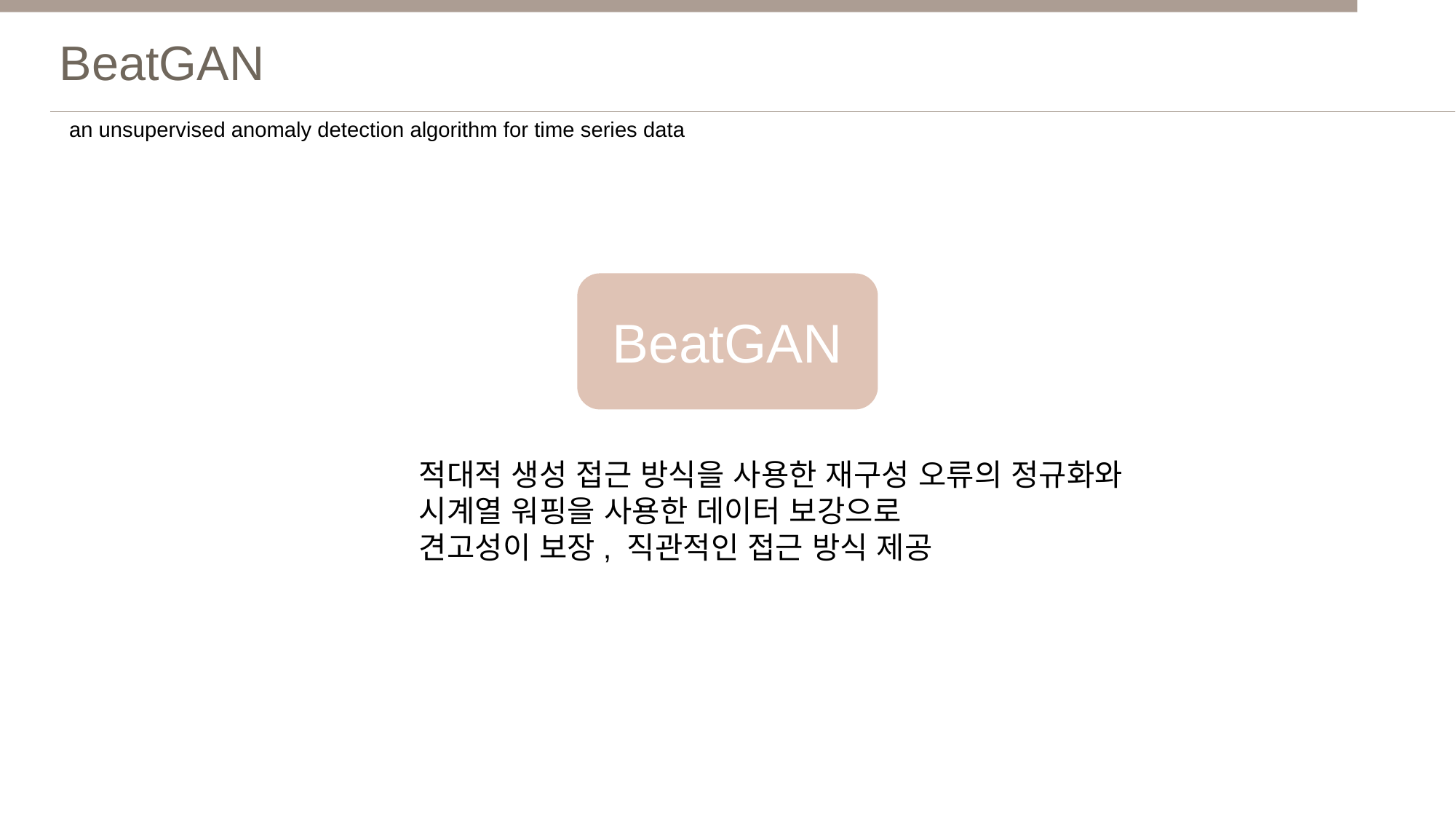

BeatGAN
an unsupervised anomaly detection algorithm for time series data
BeatGAN
적대적 생성 접근 방식을 사용한 재구성 오류의 정규화와
시계열 워핑을 사용한 데이터 보강으로
견고성이 보장, 직관적인 접근 방식 제공